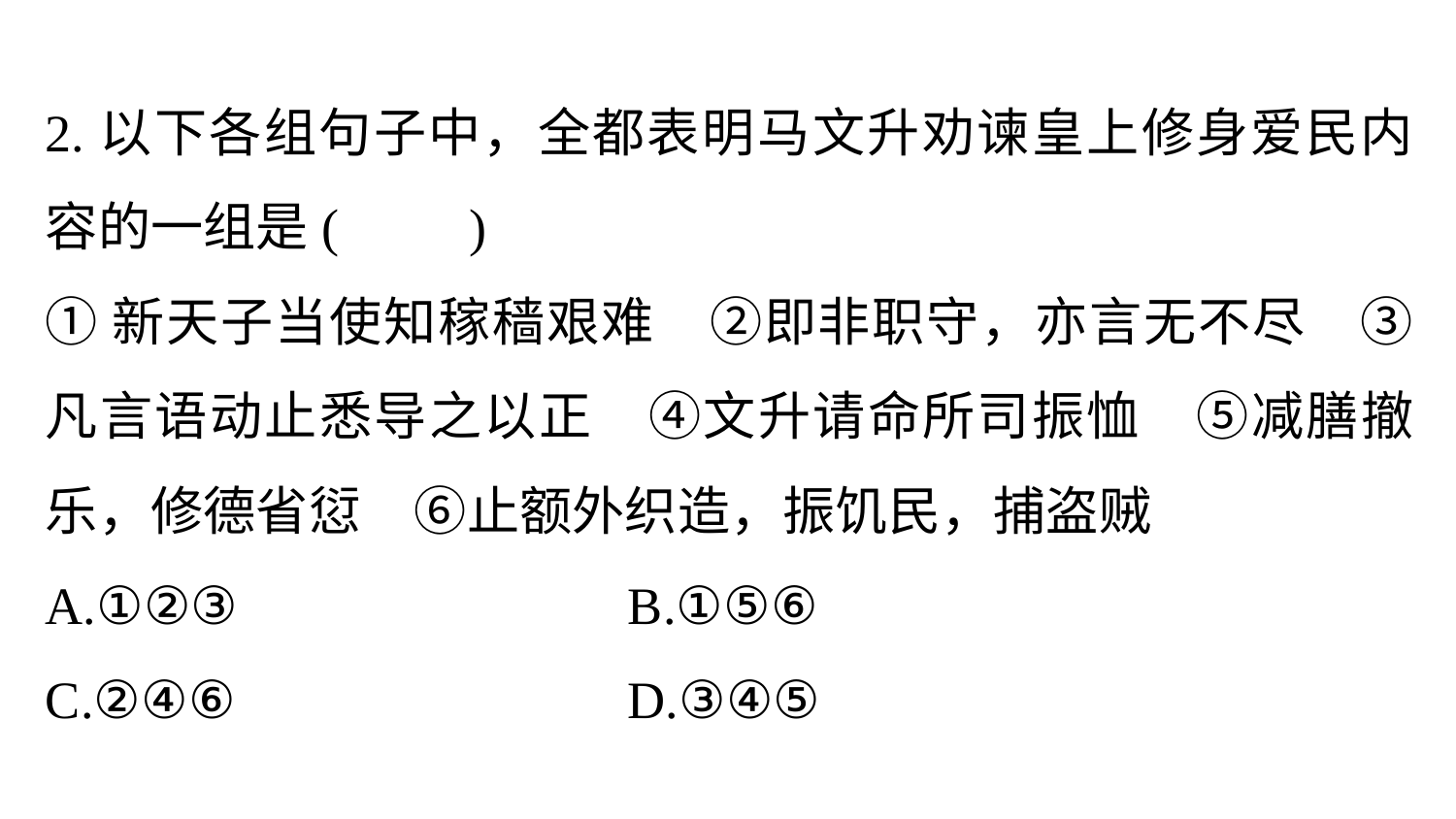

2.以下各组句子中，全都表明马文升劝谏皇上修身爱民内容的一组是(　　)
①新天子当使知稼穑艰难　②即非职守，亦言无不尽　③凡言语动止悉导之以正　④文升请命所司振恤　⑤减膳撤乐，修德省愆　⑥止额外织造，振饥民，捕盗贼
A.①②③  			B.①⑤⑥
C.②④⑥  			D.③④⑤